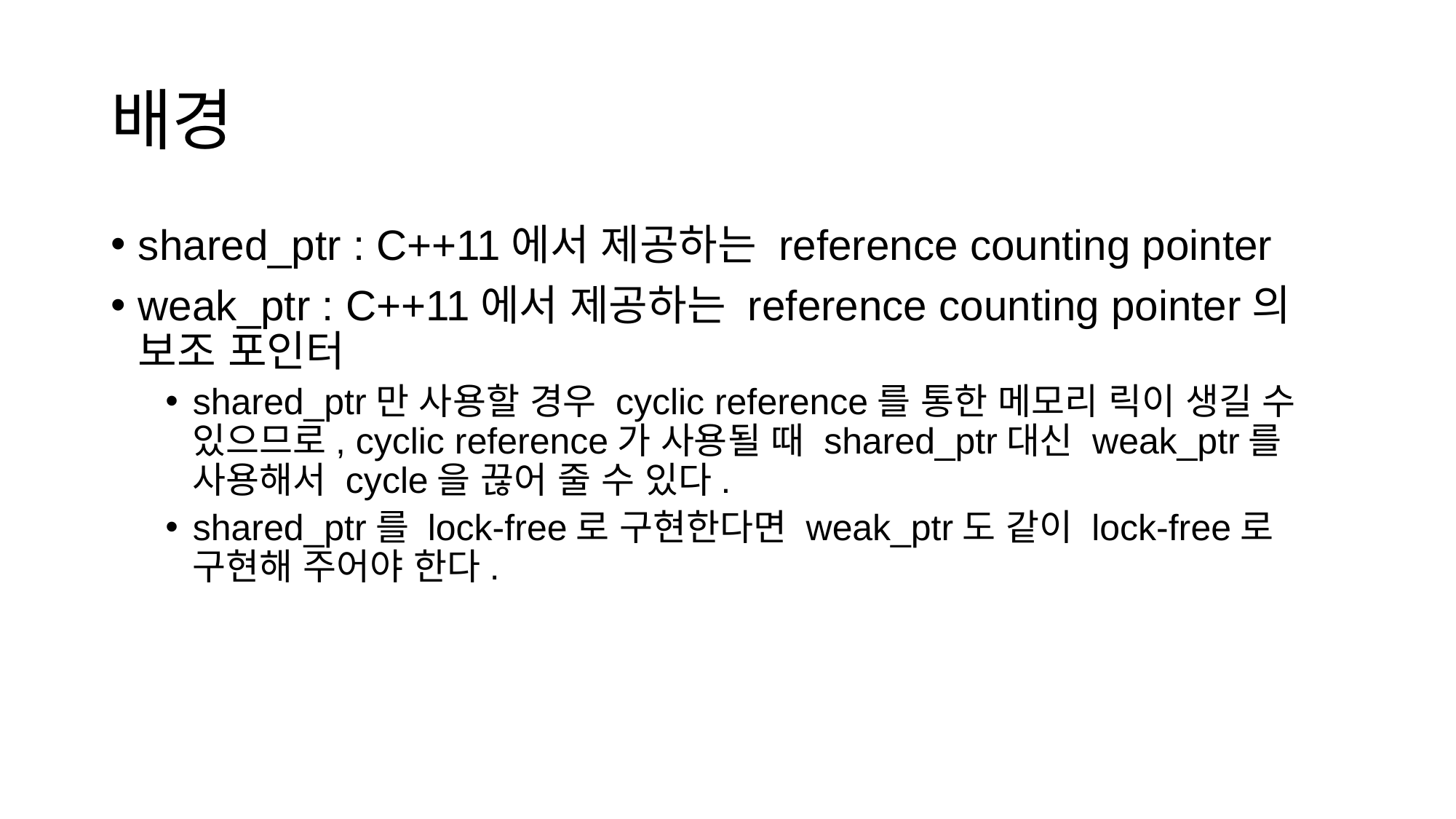

# 배경
shared_ptr : C++11에서 제공하는 reference counting pointer
weak_ptr : C++11에서 제공하는 reference counting pointer의 보조 포인터
shared_ptr만 사용할 경우 cyclic reference를 통한 메모리 릭이 생길 수 있으므로, cyclic reference가 사용될 때 shared_ptr대신 weak_ptr를 사용해서 cycle을 끊어 줄 수 있다.
shared_ptr를 lock-free로 구현한다면 weak_ptr도 같이 lock-free로 구현해 주어야 한다.